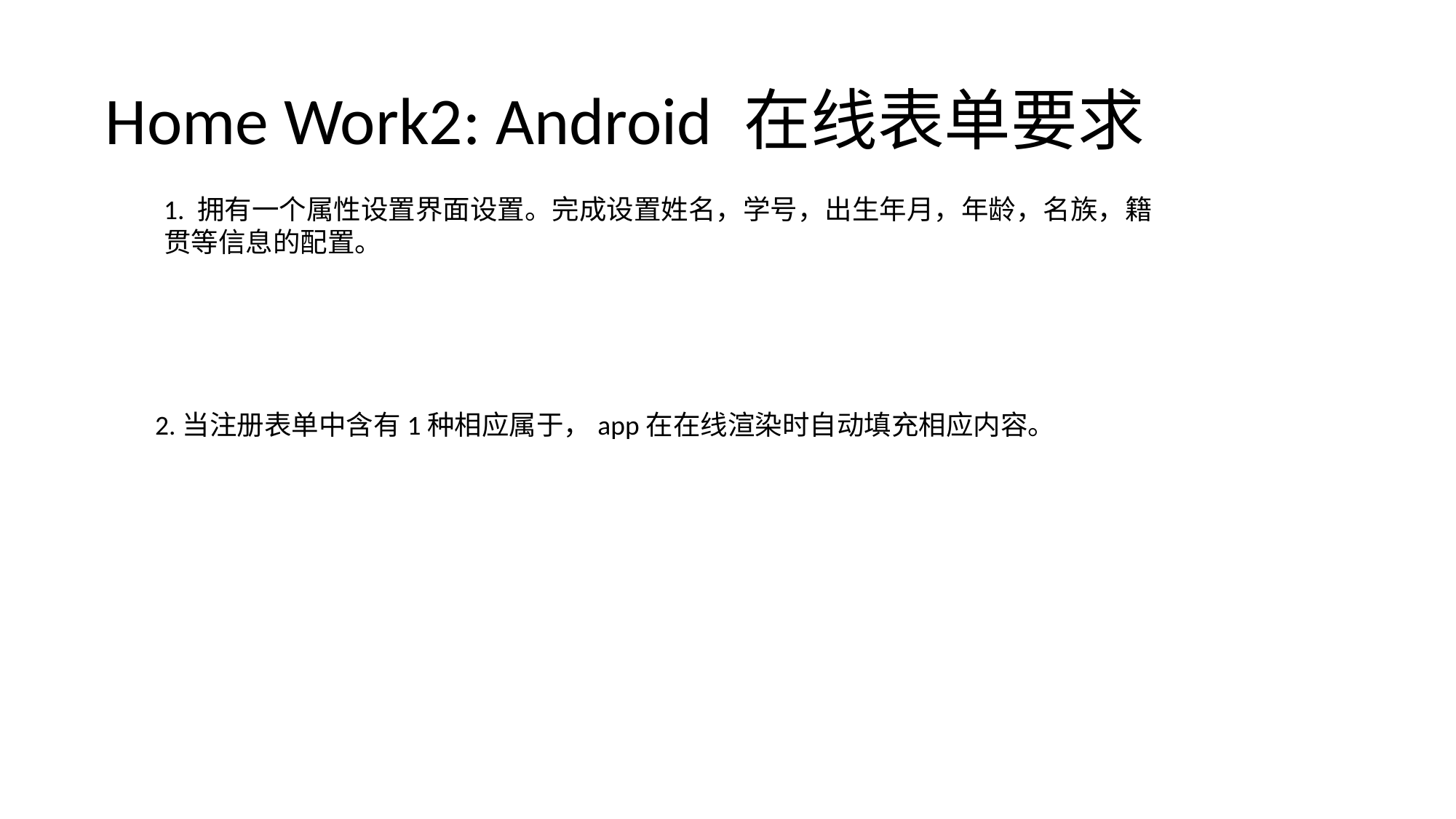

# Home Work2: Android 在线表单要求
1. 拥有一个属性设置界面设置。完成设置姓名，学号，出生年月，年龄，名族，籍贯等信息的配置。
2.当注册表单中含有1种相应属于，app在在线渲染时自动填充相应内容。